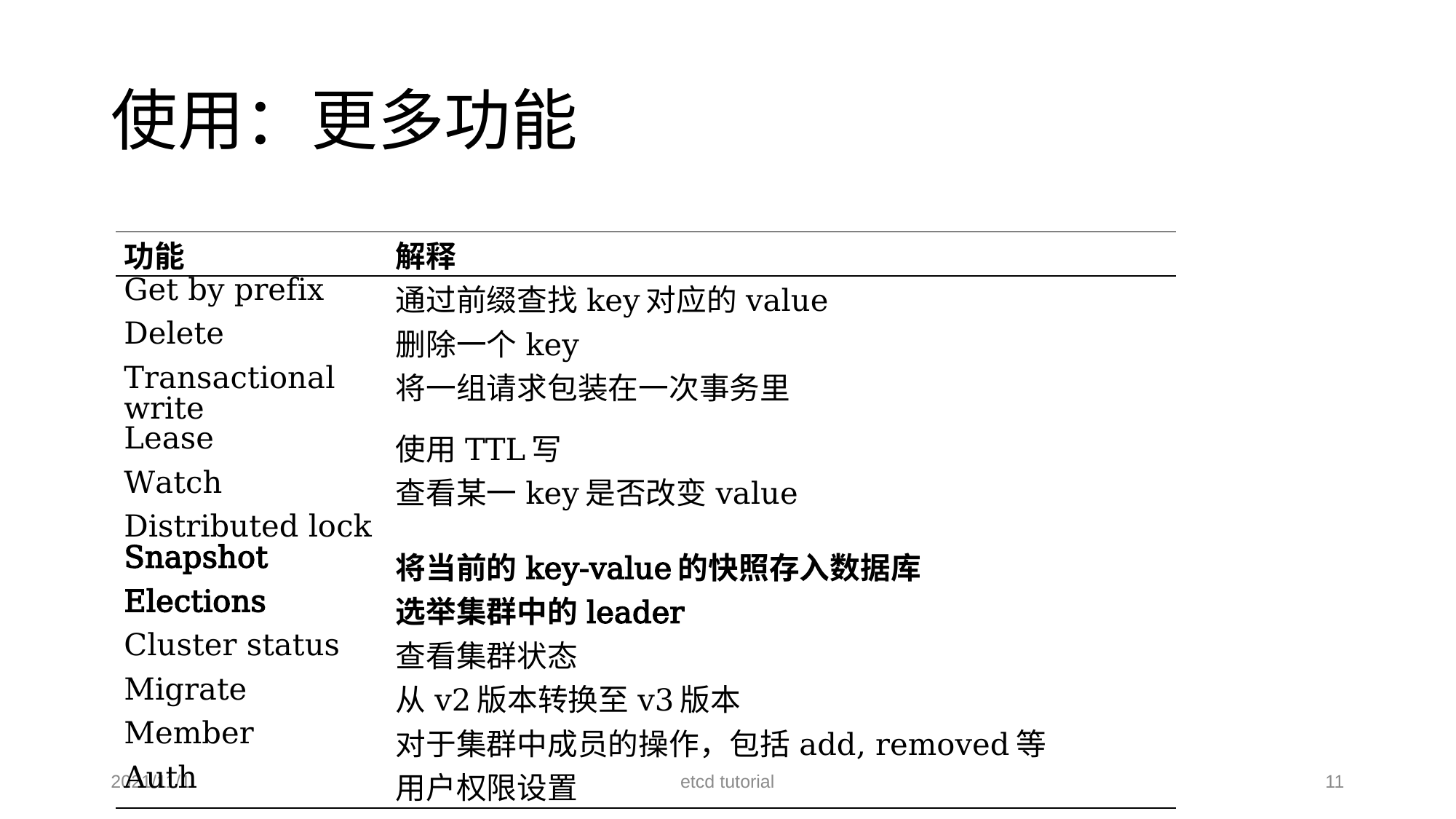

# 使用：更多功能
| 功能 | 解释 |
| --- | --- |
| Get by prefix | 通过前缀查找key对应的value |
| Delete | 删除一个key |
| Transactional write | 将一组请求包装在一次事务里 |
| Lease | 使用TTL写 |
| Watch | 查看某一key是否改变value |
| Distributed lock |  |
| Snapshot | 将当前的key-value的快照存入数据库 |
| Elections | 选举集群中的leader |
| Cluster status | 查看集群状态 |
| Migrate | 从v2版本转换至v3版本 |
| Member | 对于集群中成员的操作，包括add, removed等 |
| Auth | 用户权限设置 |
2021/11/1
etcd tutorial
11